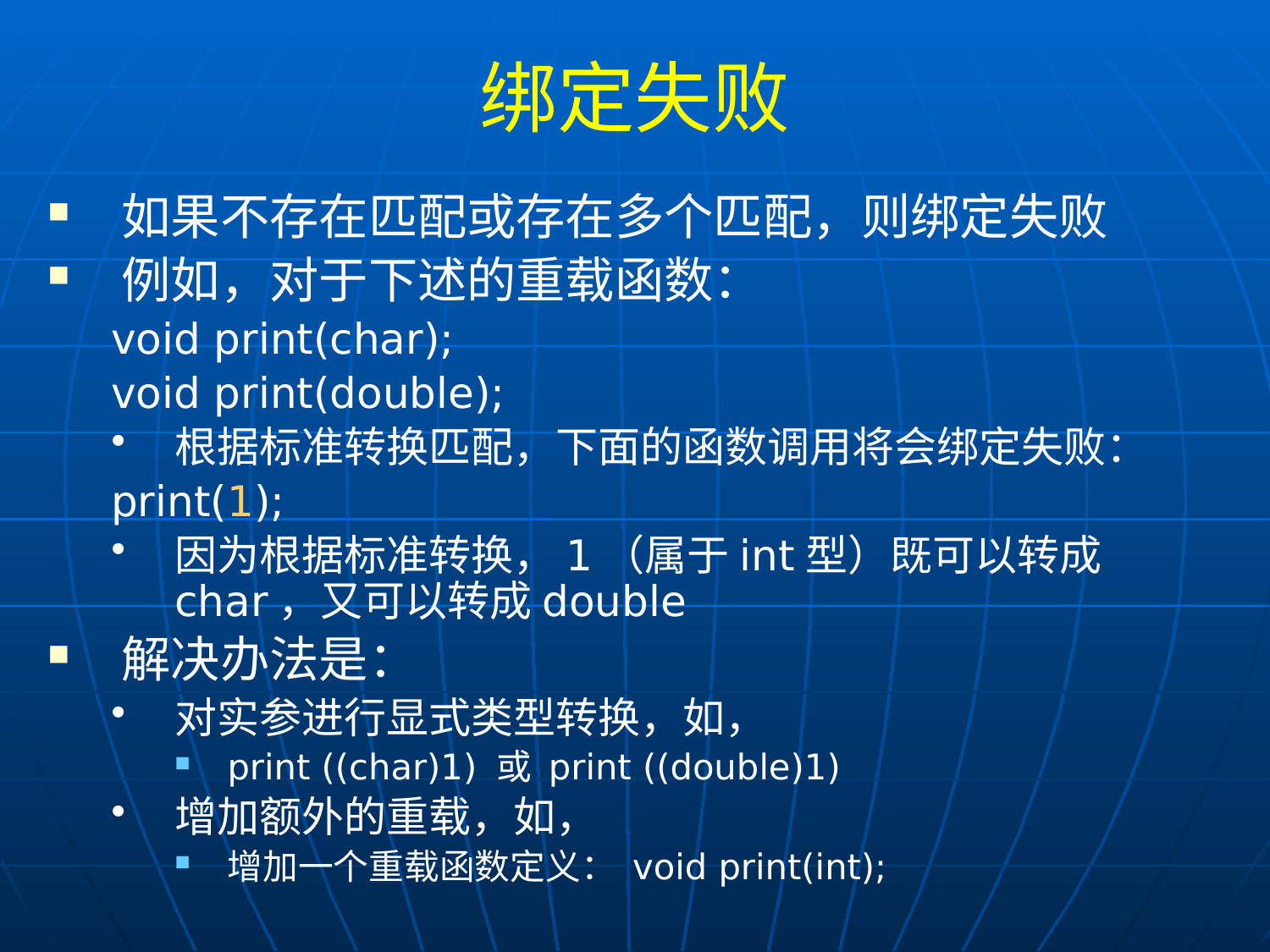

# 绑定失败
如果不存在匹配或存在多个匹配，则绑定失败
例如，对于下述的重载函数：
void print(char);
void print(double);
根据标准转换匹配，下面的函数调用将会绑定失败：
print(1);
因为根据标准转换，1（属于int型）既可以转成char，又可以转成double
解决办法是：
对实参进行显式类型转换，如，
print ((char)1) 或 print ((double)1)
增加额外的重载，如，
增加一个重载函数定义： void print(int);